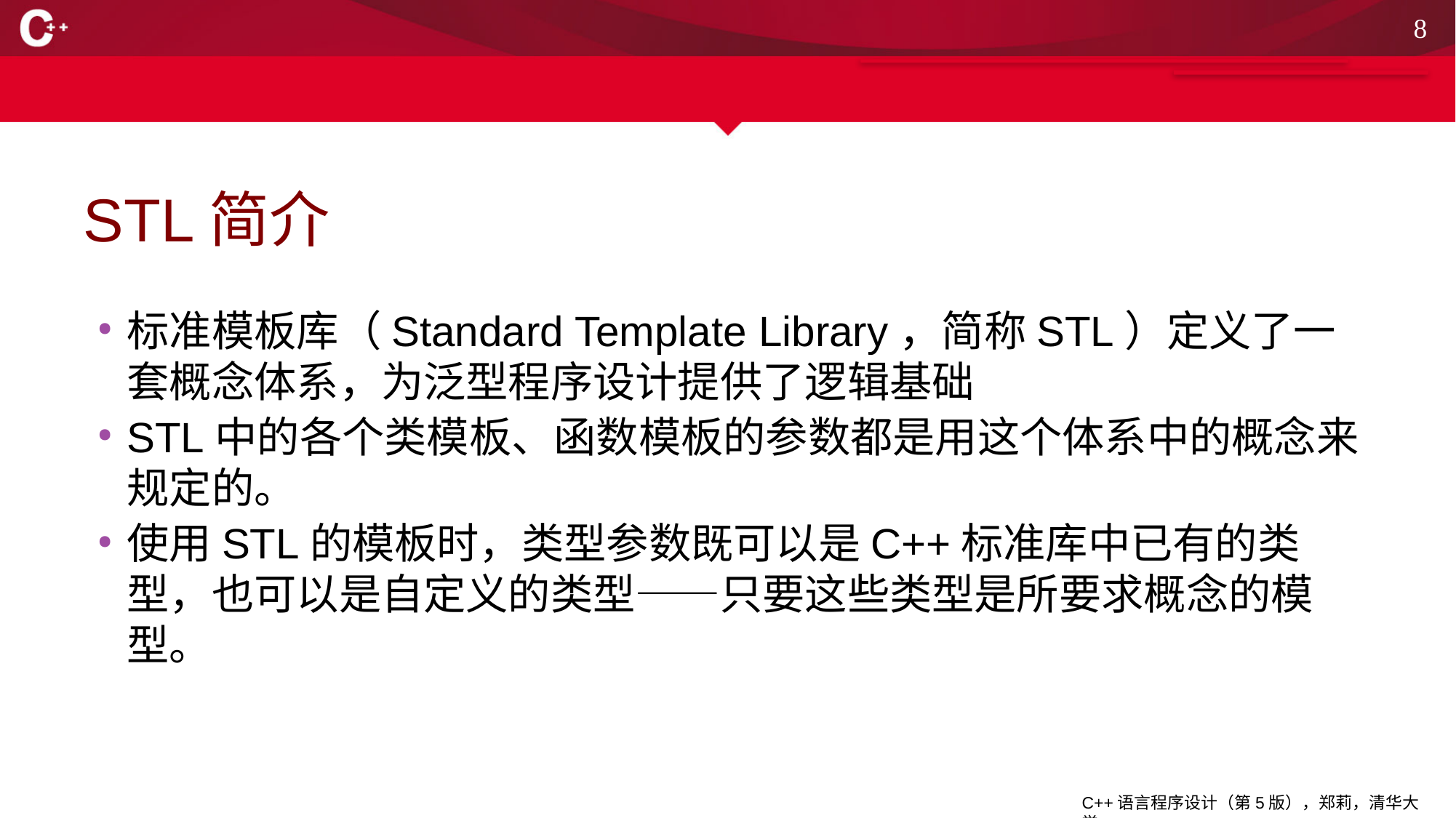

8
# STL简介
标准模板库（Standard Template Library，简称STL）定义了一套概念体系，为泛型程序设计提供了逻辑基础
STL中的各个类模板、函数模板的参数都是用这个体系中的概念来规定的。
使用STL的模板时，类型参数既可以是C++标准库中已有的类型，也可以是自定义的类型——只要这些类型是所要求概念的模型。